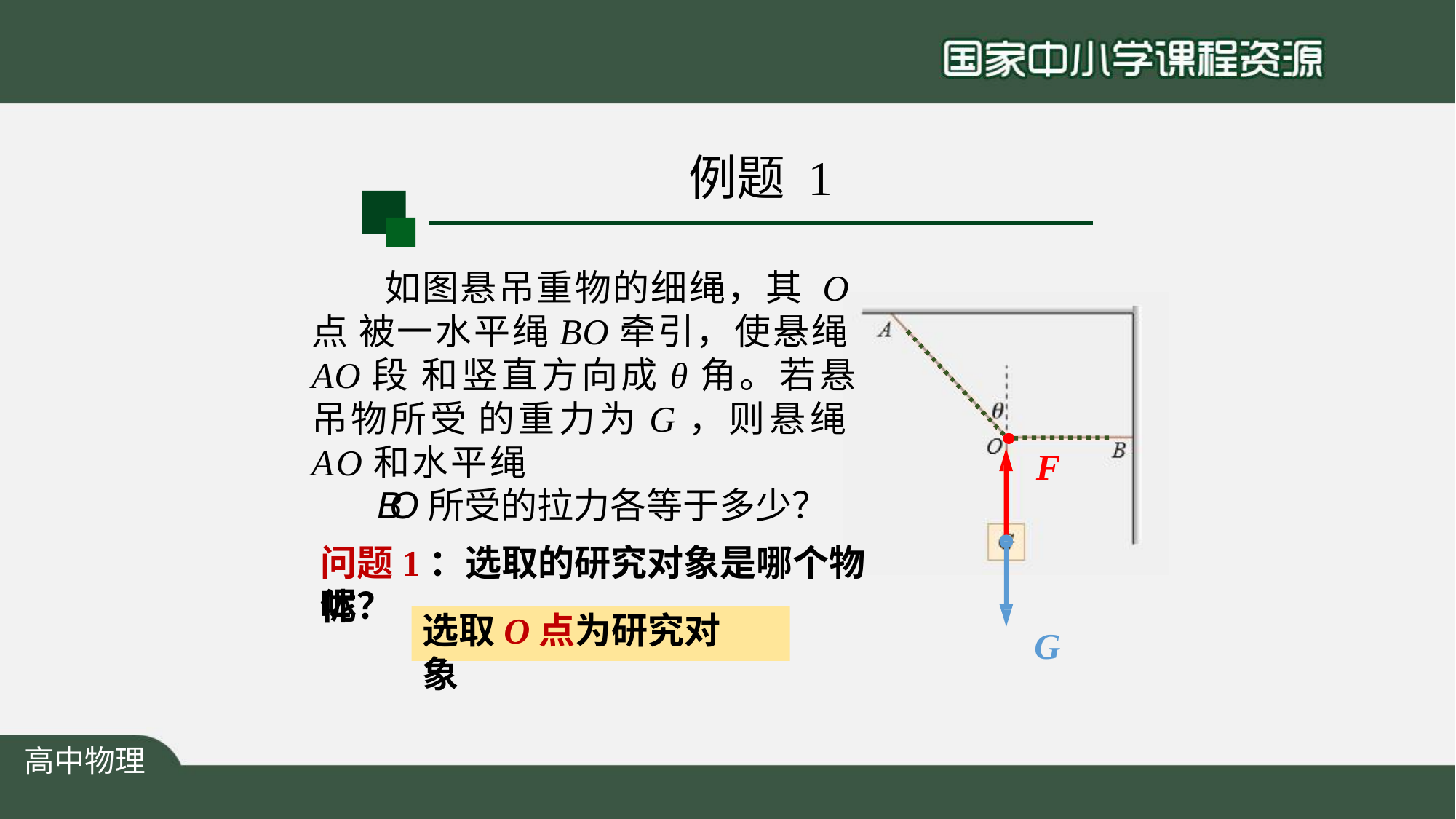

# 例题 1

如图悬吊重物的细绳，其 O点 被一水平绳BO牵引，使悬绳AO段 和竖直方向成θ角。若悬吊物所受 的重力为G，则悬绳AO和水平绳
BO所受的拉力各等于多少？

F

问题1：选取的研究对象是哪个物体
呢？

选取O点为研究对象
G
高中物理